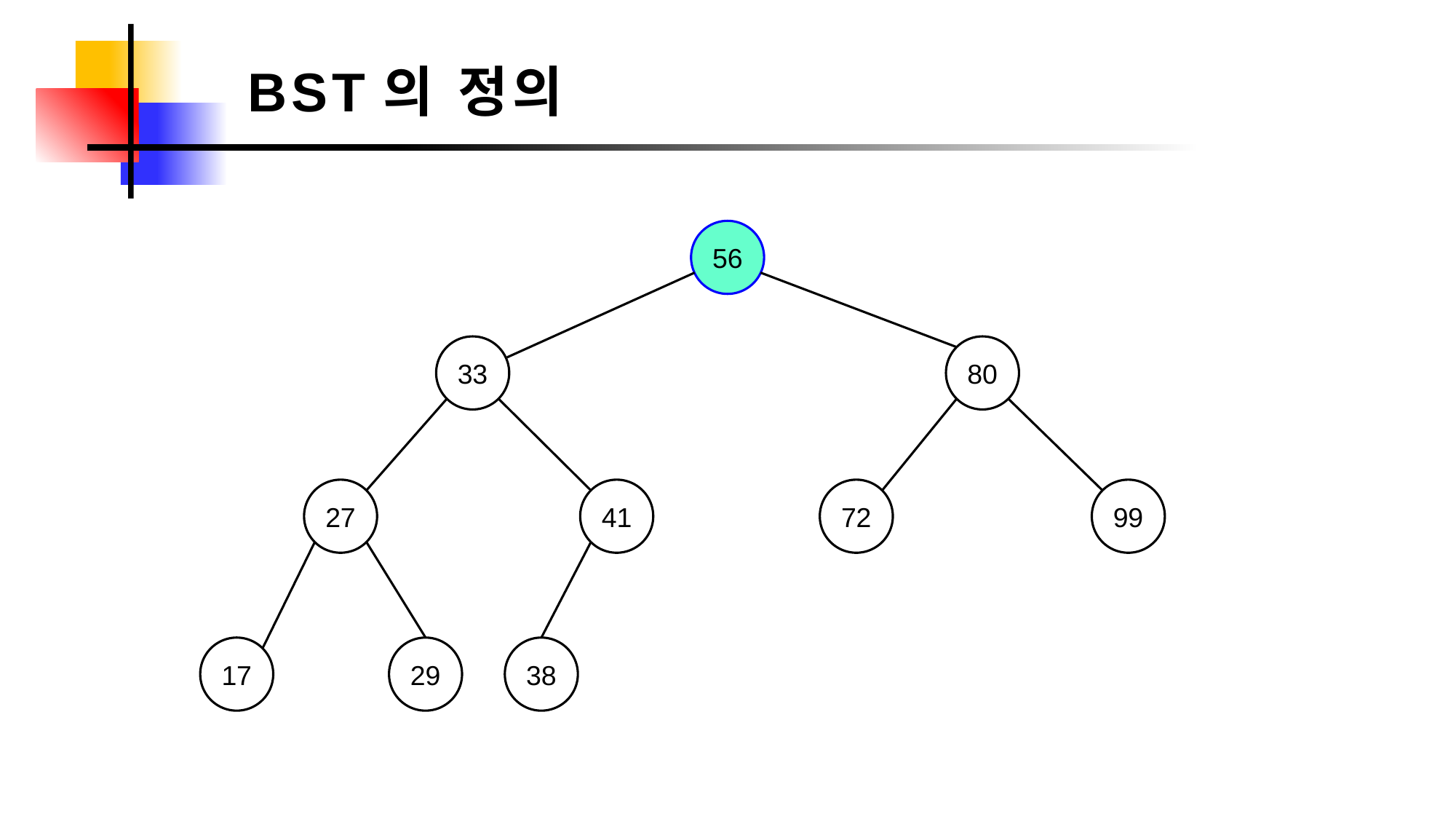

BST의 정의
56
33
80
27
41
72
99
17
29
38